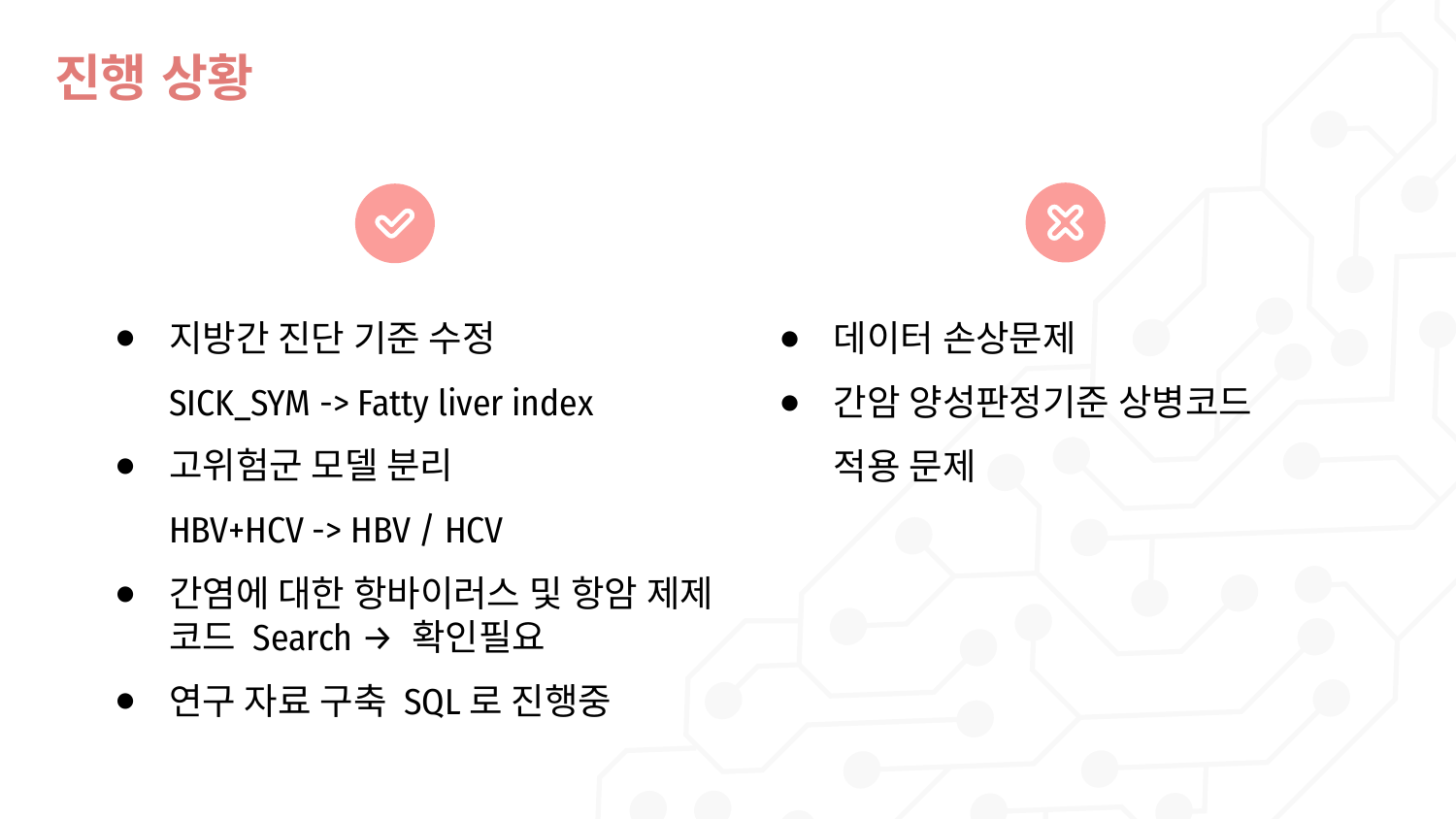

# 진행 상황

지방간 진단 기준 수정
SICK_SYM -> Fatty liver index
고위험군 모델 분리
HBV+HCV -> HBV / HCV
간염에 대한 항바이러스 및 항암 제제 코드 Search → 확인필요
연구 자료 구축 SQL로 진행중
데이터 손상문제
간암 양성판정기준 상병코드
적용 문제